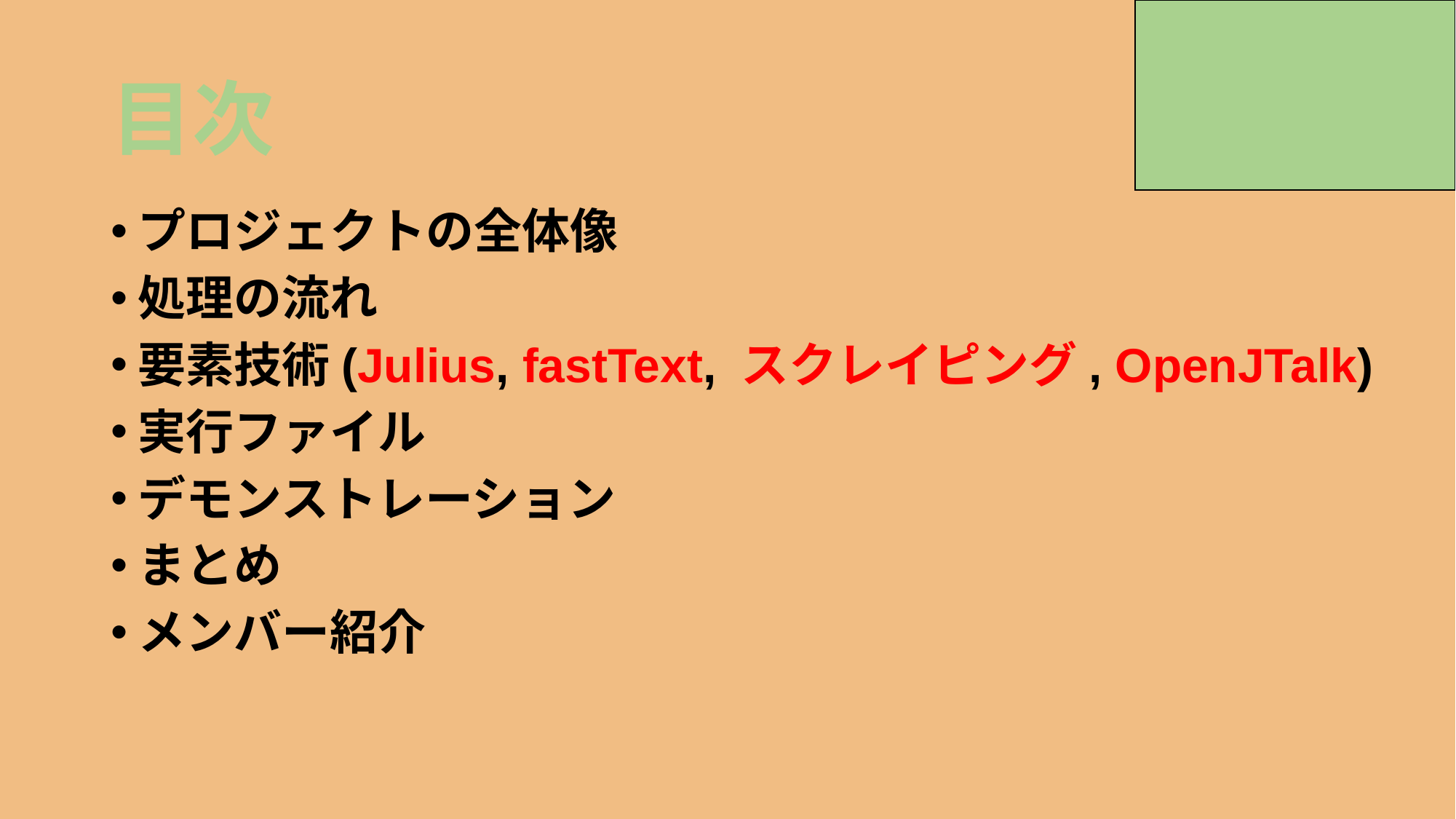

# 目次
プロジェクトの全体像
処理の流れ
要素技術(Julius, fastText, スクレイピング, OpenJTalk)
実行ファイル
デモンストレーション
まとめ
メンバー紹介